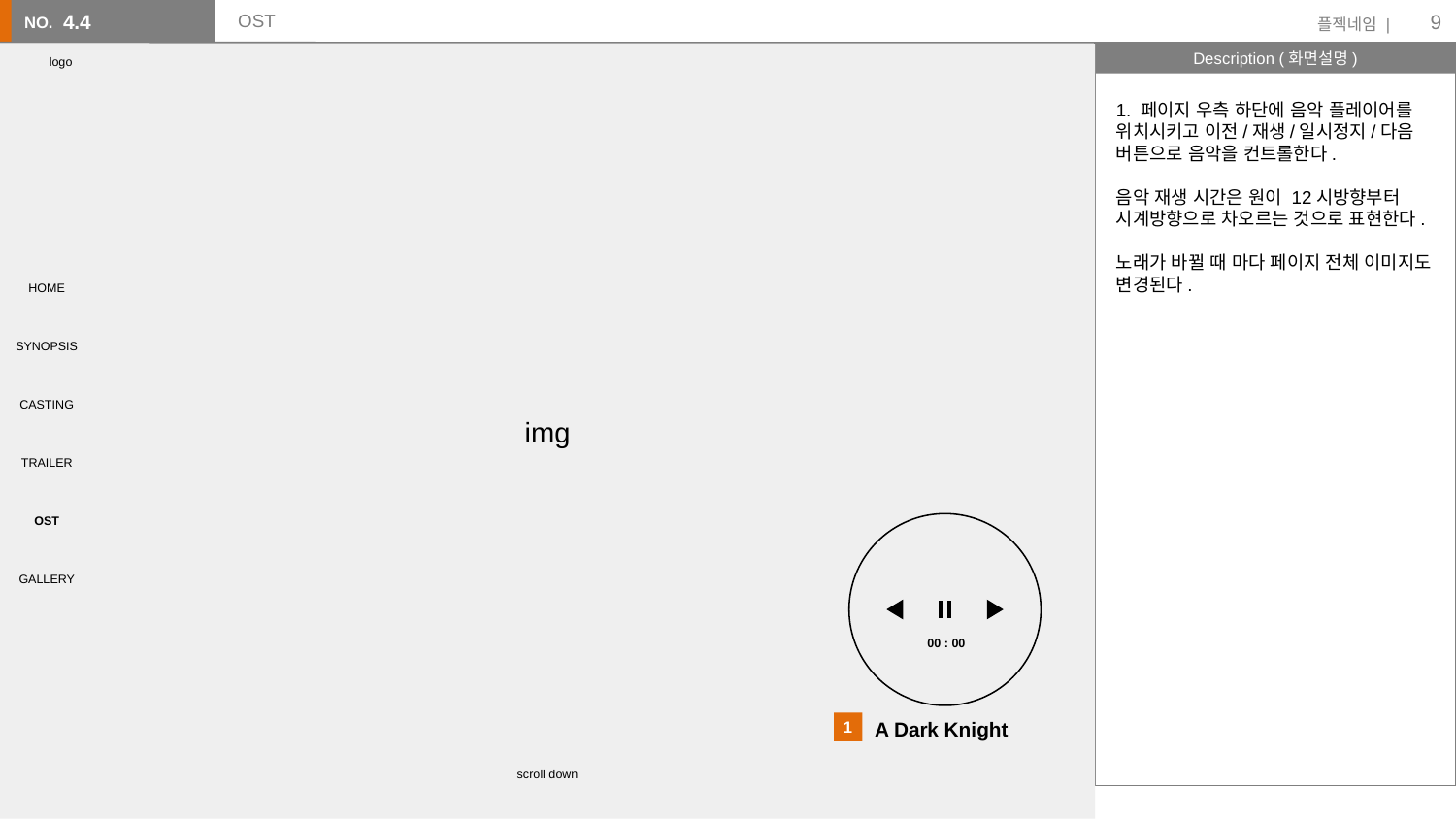

9
4.4
# OST
img
logo
1
1. 페이지 우측 하단에 음악 플레이어를
위치시키고 이전/재생/일시정지/다음 버튼으로 음악을 컨트롤한다.

음악 재생 시간은 원이 12시방향부터 시계방향으로 차오르는 것으로 표현한다.

노래가 바뀔 때 마다 페이지 전체 이미지도 변경된다.
HOME

  SYNOPSIS

CASTING

TRAILER

OST

GALLERY

A Dark Knight
00 : 00
공지사항
1
scroll down